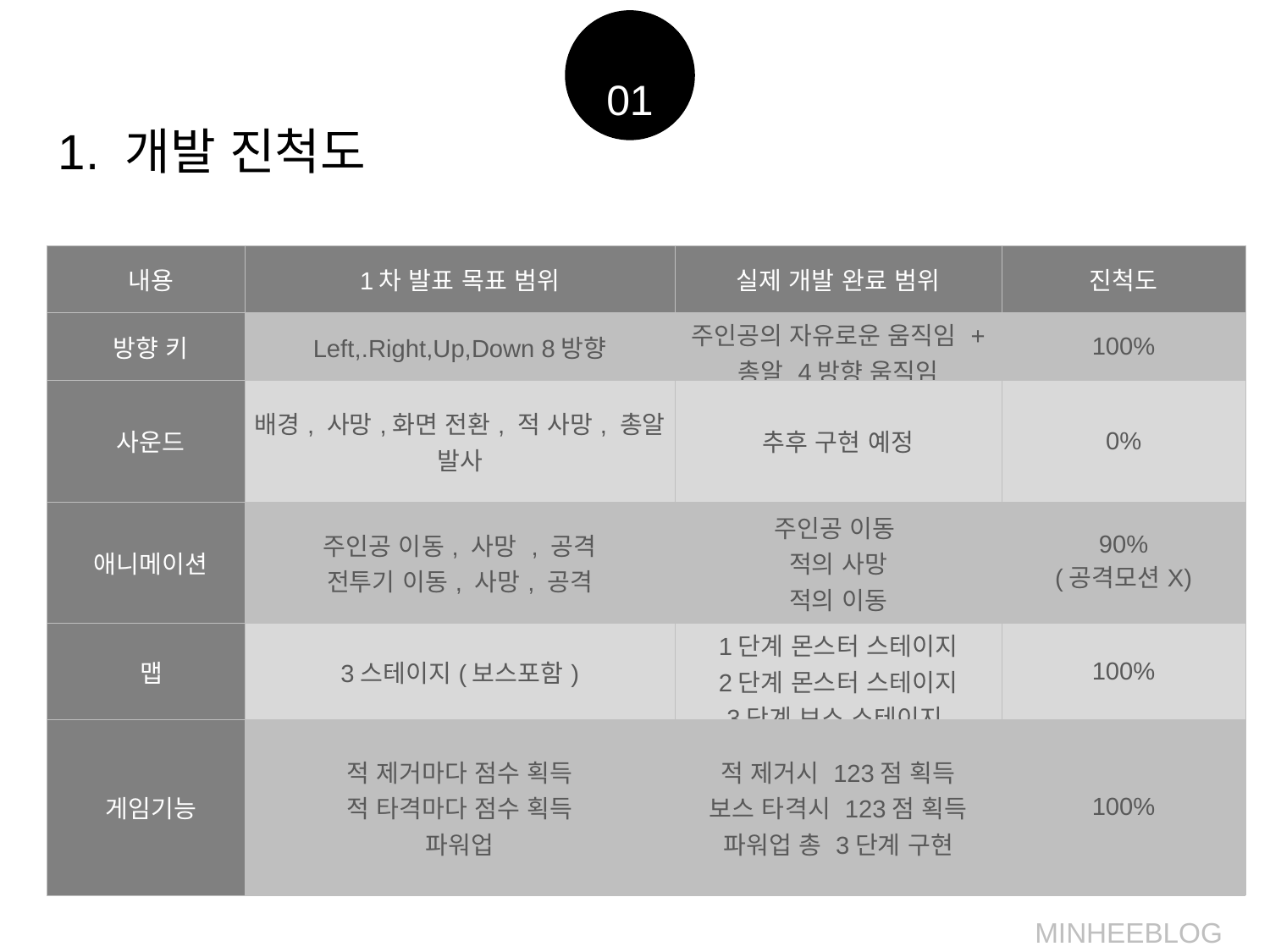

01
1. 개발 진척도

1)  소제목을 입력하세요
| 내용 | 1차 발표 목표 범위 | 실제 개발 완료 범위 | 진척도 |
| --- | --- | --- | --- |
| 방향 키 | Left,.Right,Up,Down 8방향 | 주인공의 자유로운 움직임 + 총알 4방향 움직임 | 100% |
| 사운드 | 배경, 사망,화면 전환, 적 사망, 총알 발사 | 추후 구현 예정 | 0% |
| 애니메이션 | 주인공 이동, 사망 , 공격 전투기 이동, 사망, 공격 | 주인공 이동 적의 사망 적의 이동 | 90% (공격모션X) |
| 맵 | 3스테이지(보스포함) | 1단계 몬스터 스테이지 2단계 몬스터 스테이지 3단계 보스 스테이지 | 100% |
| 게임기능 | 적 제거마다 점수 획득 적 타격마다 점수 획득 파워업 | 적 제거시 123점 획득 보스 타격시 123점 획득 파워업 총 3단계 구현 | 100% |
MINHEEBLOG